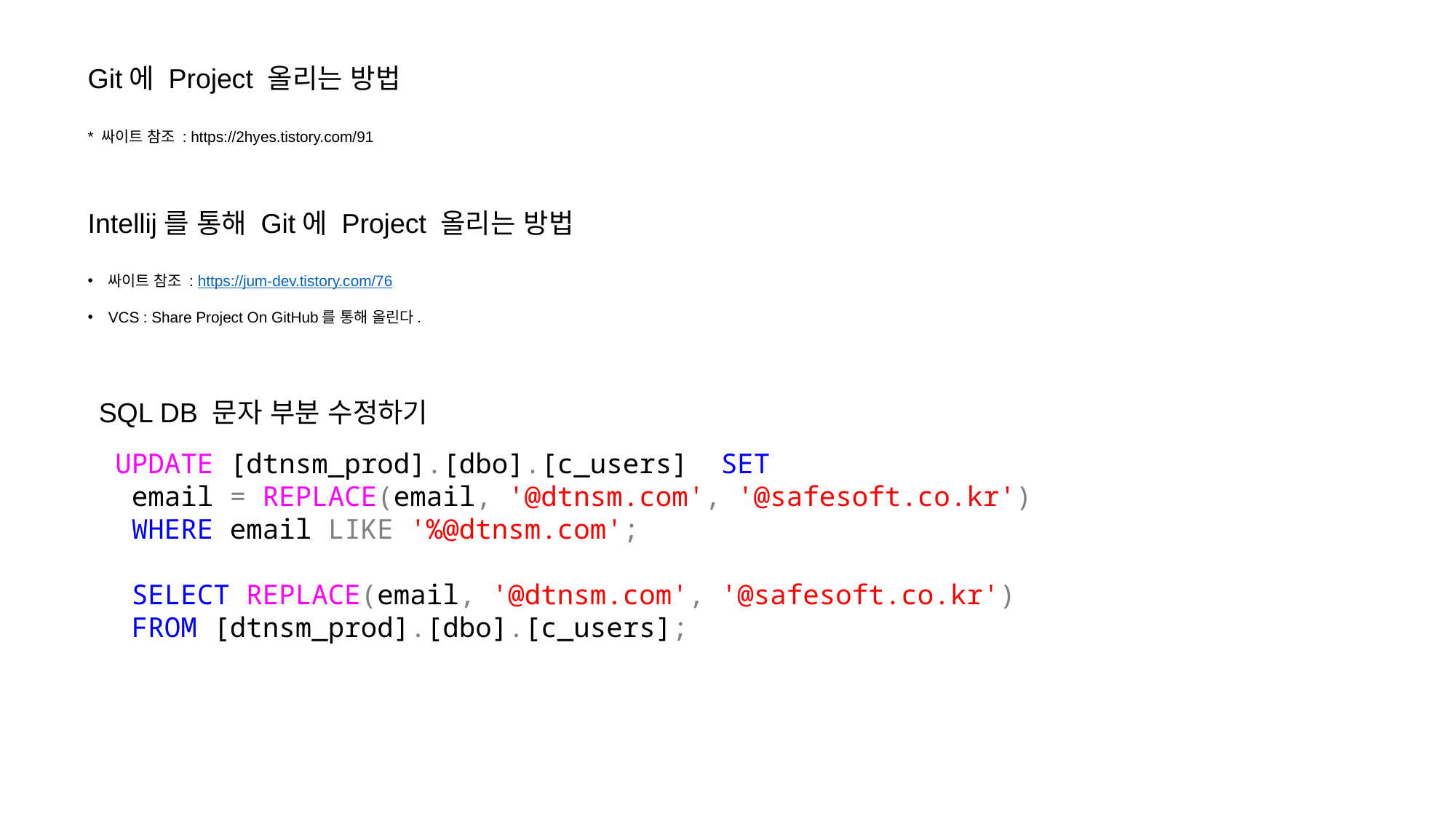

Git에 Project 올리는 방법

* 싸이트 참조 : https://2hyes.tistory.com/91
Intellij를 통해 Git에 Project 올리는 방법

싸이트 참조 : https://jum-dev.tistory.com/76

VCS : Share Project On GitHub를 통해 올린다.
SQL DB 문자 부분 수정하기

 UPDATE [dtnsm_prod].[dbo].[c_users]  SET
  email = REPLACE(email, '@dtnsm.com', '@safesoft.co.kr')
  WHERE email LIKE '%@dtnsm.com';

  SELECT REPLACE(email, '@dtnsm.com', '@safesoft.co.kr')
  FROM [dtnsm_prod].[dbo].[c_users];